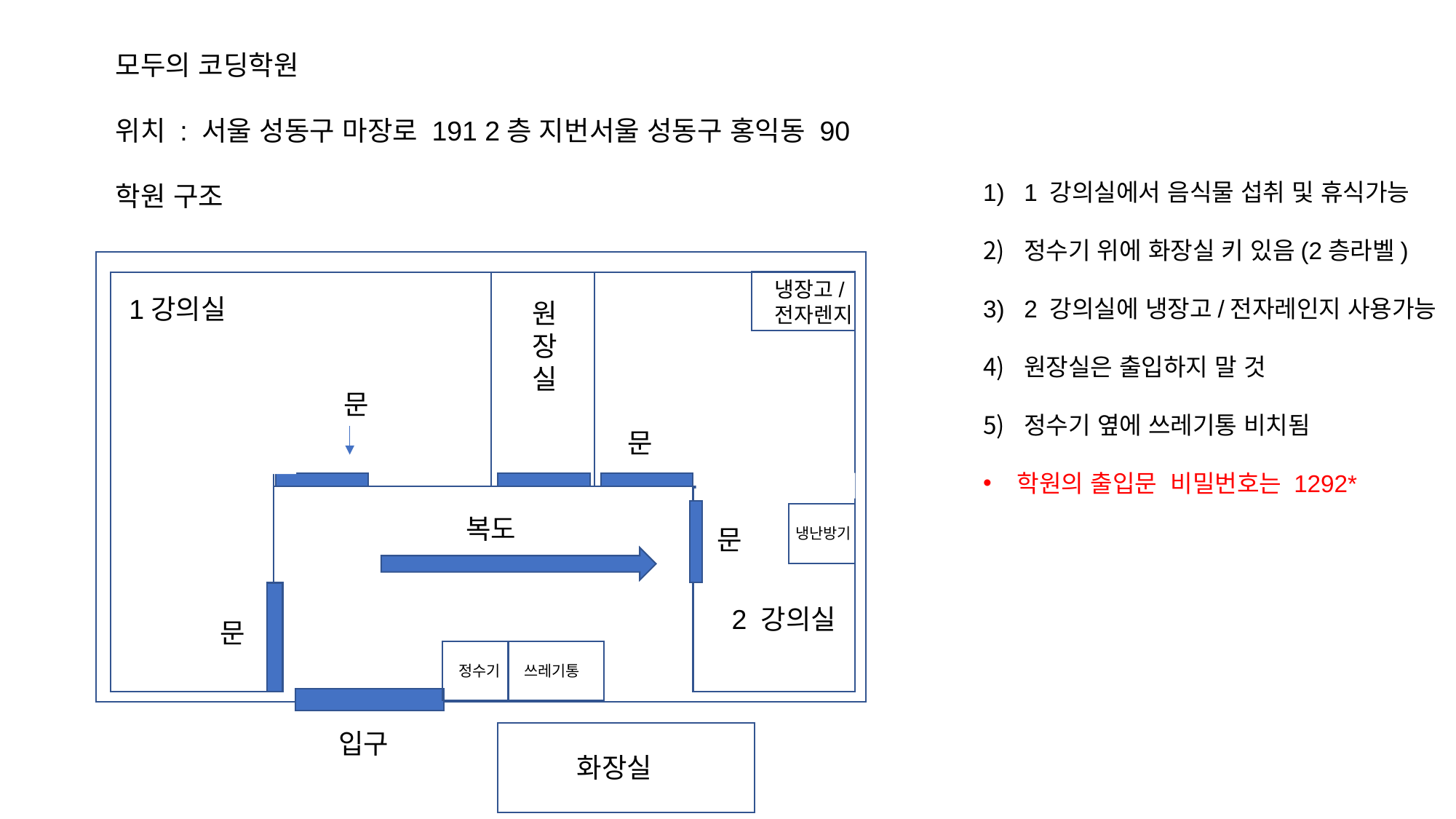

모두의 코딩학원

위치 : 서울 성동구 마장로 191 2층 지번서울 성동구 홍익동 90

학원 구조
1 강의실에서 음식물 섭취 및 휴식가능

정수기 위에 화장실 키 있음(2층라벨)

2 강의실에 냉장고/전자레인지 사용가능

원장실은 출입하지 말 것

정수기 옆에 쓰레기통 비치됨

학원의 출입문  비밀번호는 1292*

냉장고/
전자렌지

1강의실
원
장
실
문
문

복도
문
냉난방기

2 강의실
문

정수기
쓰레기통

입구

화장실